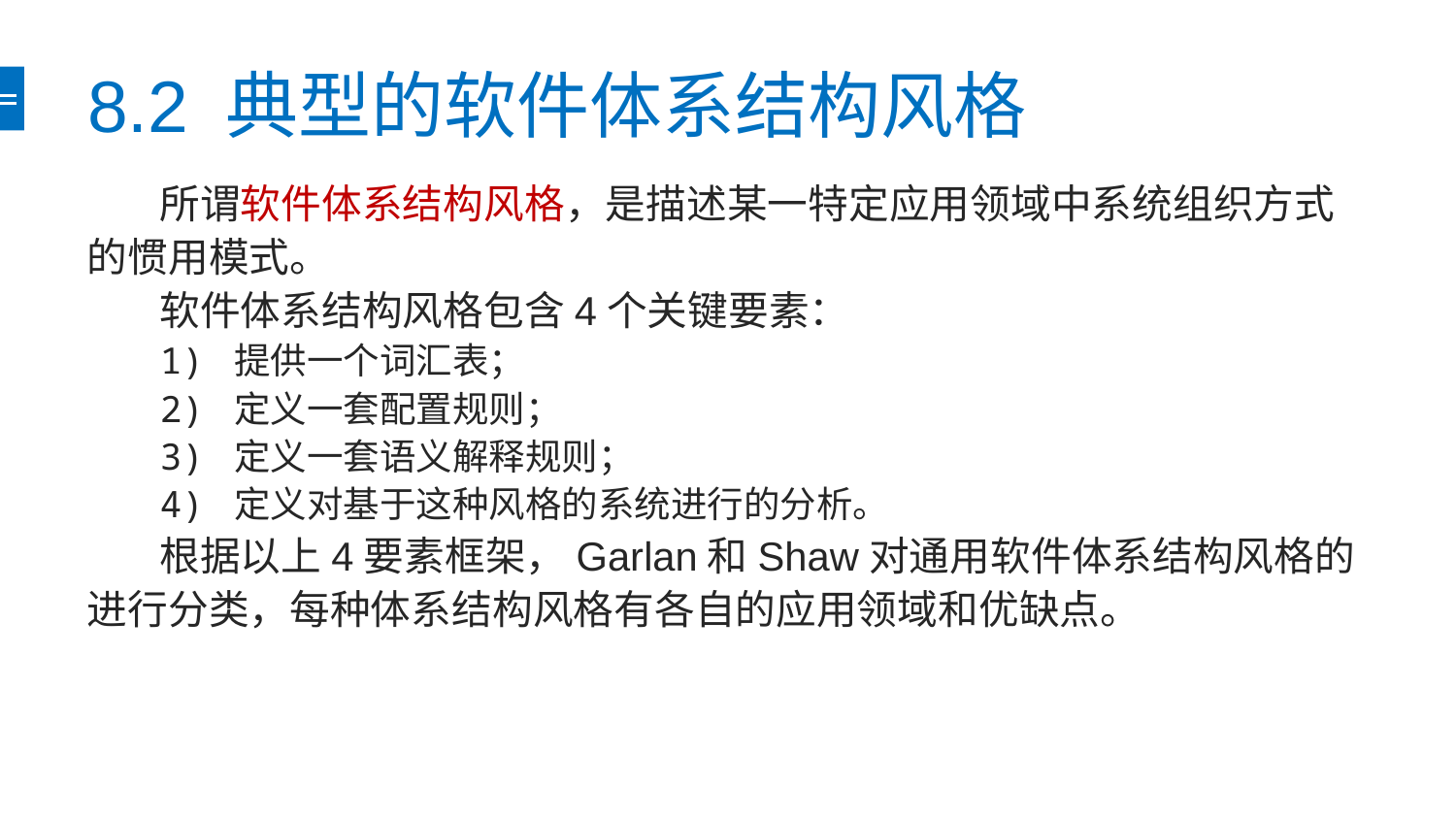

# 8.2 典型的软件体系结构风格
       所谓软件体系结构风格，是描述某一特定应用领域中系统组织方式的惯用模式。
       软件体系结构风格包含4个关键要素：
1) 提供一个词汇表；
2) 定义一套配置规则；
3) 定义一套语义解释规则；
4) 定义对基于这种风格的系统进行的分析。
       根据以上4要素框架，Garlan和Shaw对通用软件体系结构风格的进行分类，每种体系结构风格有各自的应用领域和优缺点。